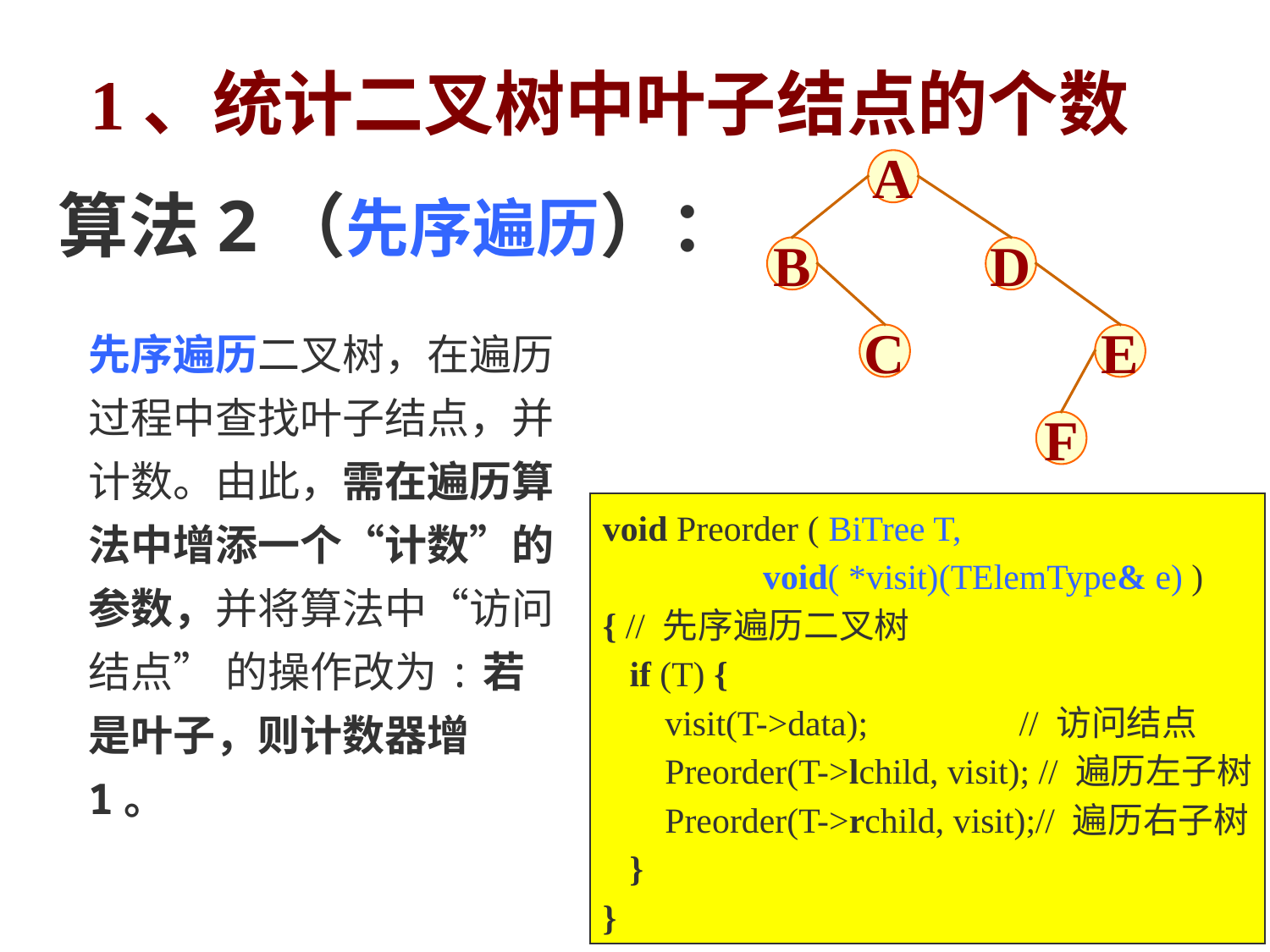

1、统计二叉树中叶子结点的个数
A

B
D

C
E

F
算法2（先序遍历）：
先序遍历二叉树，在遍历过程中查找叶子结点，并计数。由此，需在遍历算法中增添一个“计数”的参数，并将算法中“访问结点” 的操作改为:若是叶子，则计数器增1。
void Preorder ( BiTree T,
                  void( *visit)(TElemType& e) )
{ // 先序遍历二叉树
   if (T) {
       visit(T->data);                 // 访问结点
       Preorder(T->lchild, visit); // 遍历左子树
       Preorder(T->rchild, visit);// 遍历右子树
   }
}
41